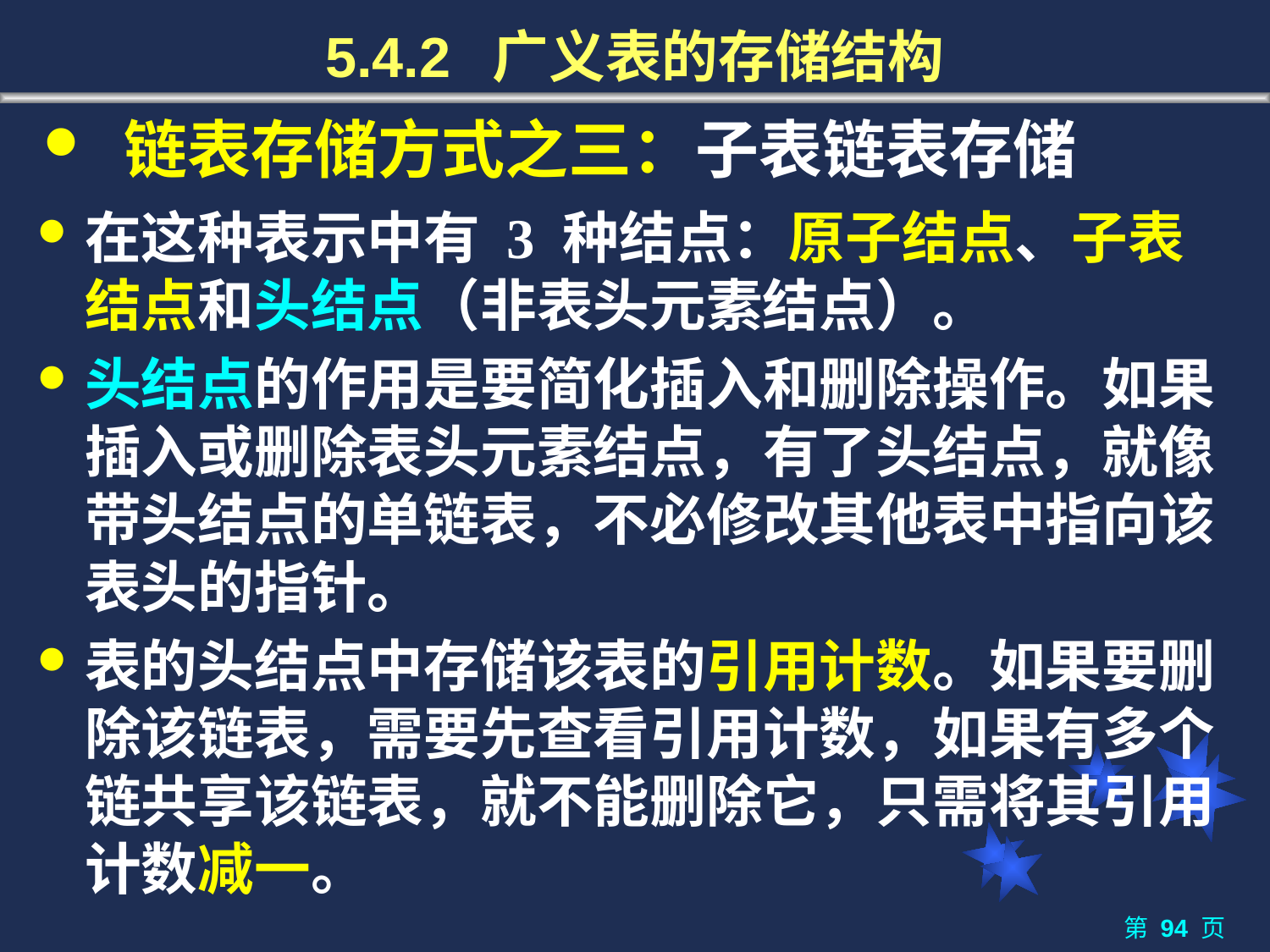

5.4.2  广义表的存储结构
 链表存储方式之三：子表链表存储
在这种表示中有 3 种结点：原子结点、子表结点和头结点（非表头元素结点）。
头结点的作用是要简化插入和删除操作。如果插入或删除表头元素结点，有了头结点，就像带头结点的单链表，不必修改其他表中指向该表头的指针。
表的头结点中存储该表的引用计数。如果要删除该链表，需要先查看引用计数，如果有多个链共享该链表，就不能删除它，只需将其引用计数减一。
第 94 页